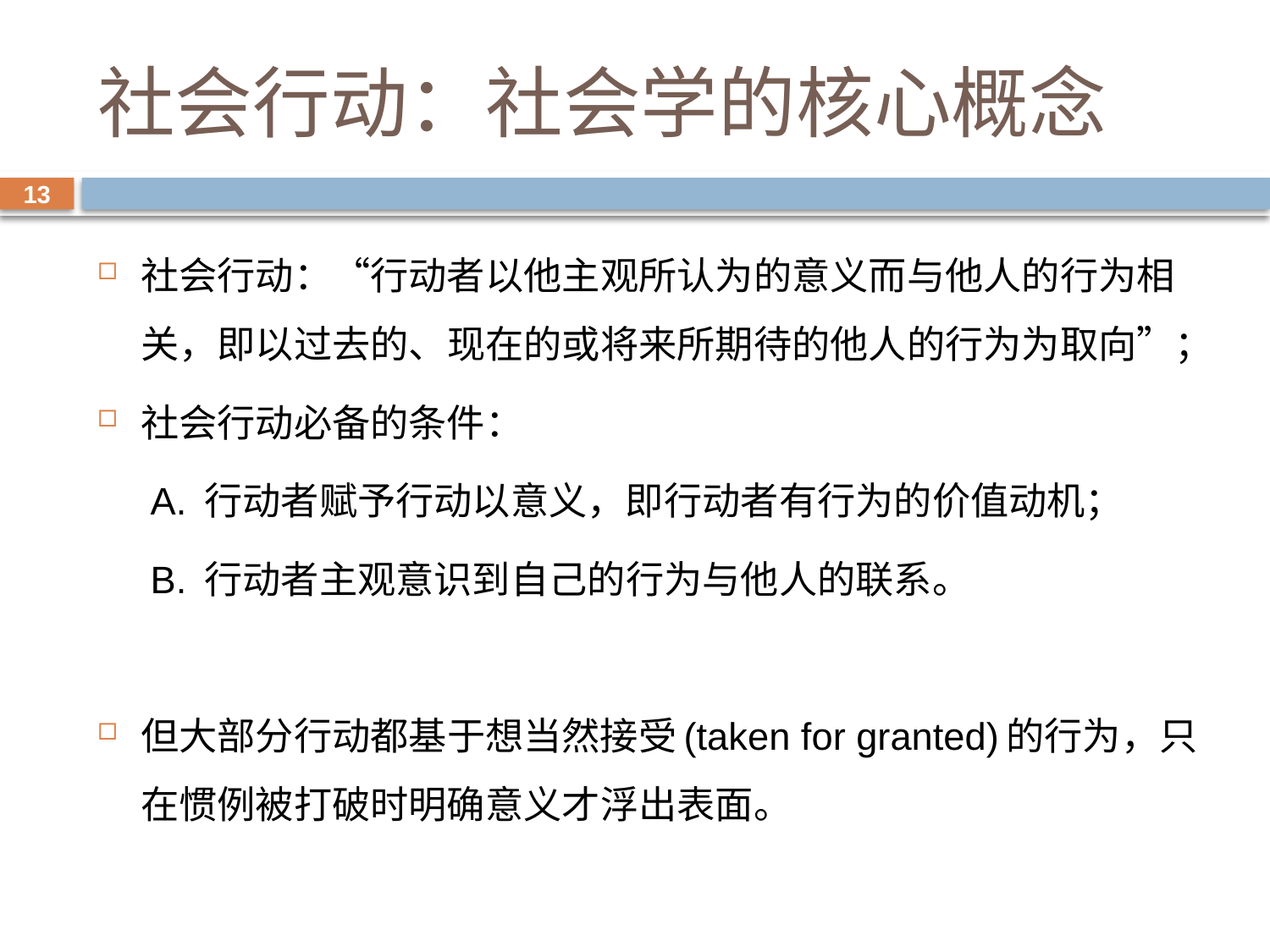

# 社会行动：社会学的核心概念
13
社会行动：“行动者以他主观所认为的意义而与他人的行为相关，即以过去的、现在的或将来所期待的他人的行为为取向”；
社会行动必备的条件：
     A. 行动者赋予行动以意义，即行动者有行为的价值动机；
     B. 行动者主观意识到自己的行为与他人的联系。

但大部分行动都基于想当然接受(taken for granted)的行为，只在惯例被打破时明确意义才浮出表面。